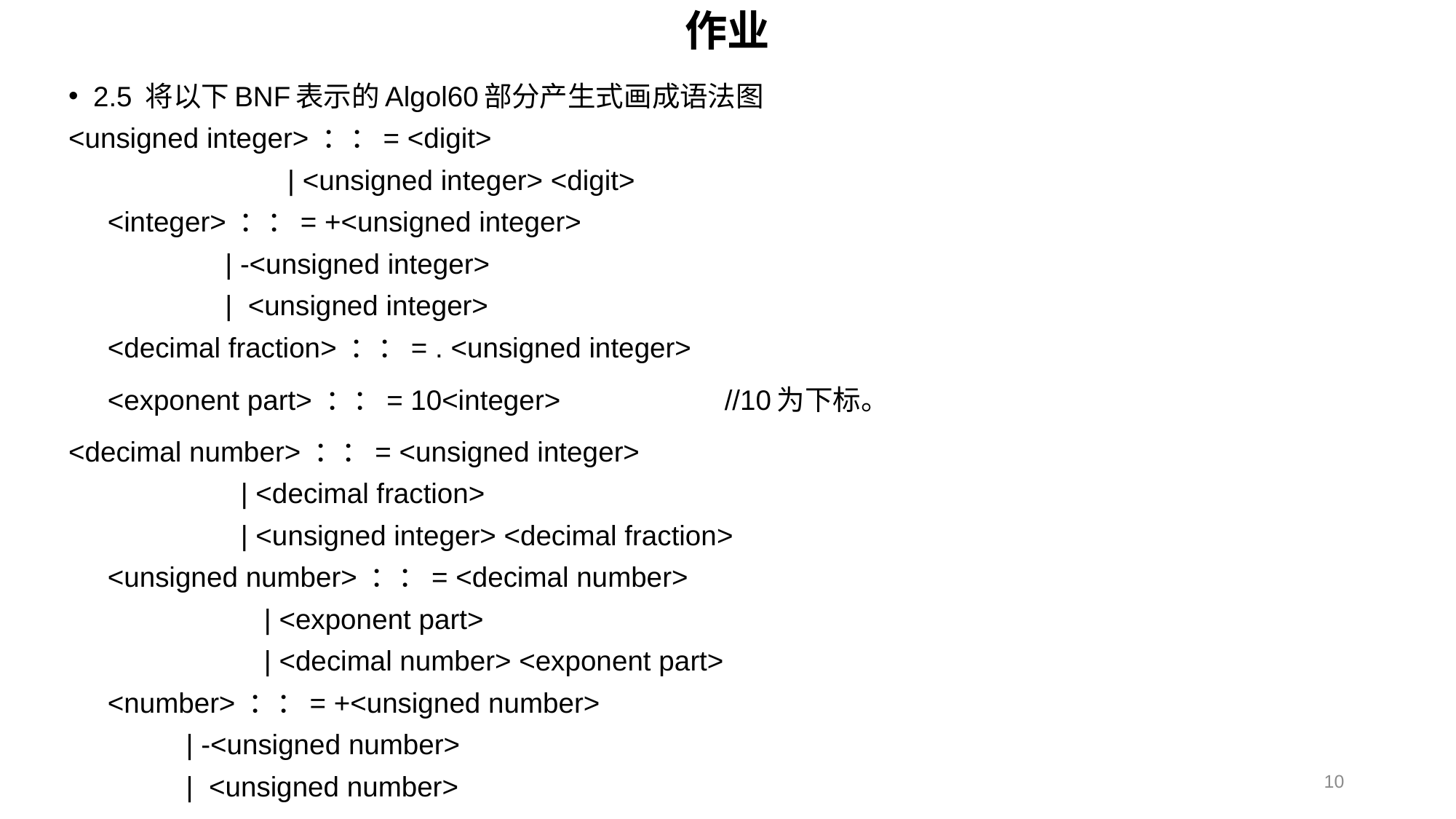

作业
2.5 将以下BNF表示的Algol60部分产生式画成语法图
<unsigned integer> ：：= <digit>
                            | <unsigned integer> <digit>
     <integer> ：：= +<unsigned integer>
                    | -<unsigned integer>
                    |  <unsigned integer>
     <decimal fraction> ：：= . <unsigned integer>
     <exponent part> ：：= 10<integer>                     //10为下标。
<decimal number> ：：= <unsigned integer>
                      | <decimal fraction>
                      | <unsigned integer> <decimal fraction>
     <unsigned number> ：：= <decimal number>
                         | <exponent part>
                         | <decimal number> <exponent part>
     <number> ：：= +<unsigned number>
               | -<unsigned number>
               |  <unsigned number>
10